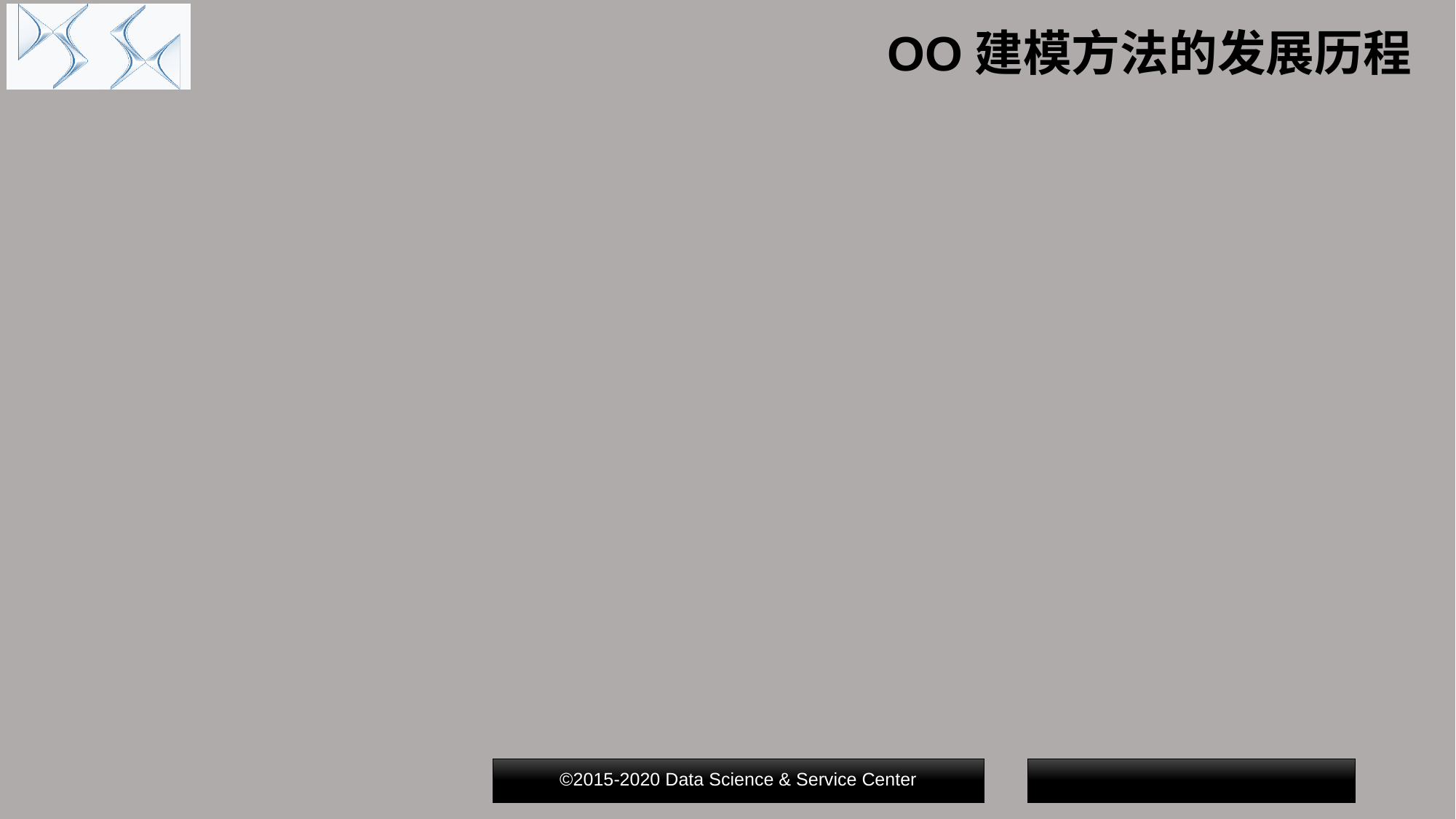

# OO建模方法的发展历程

©2015-2020 Data Science & Service Center
3